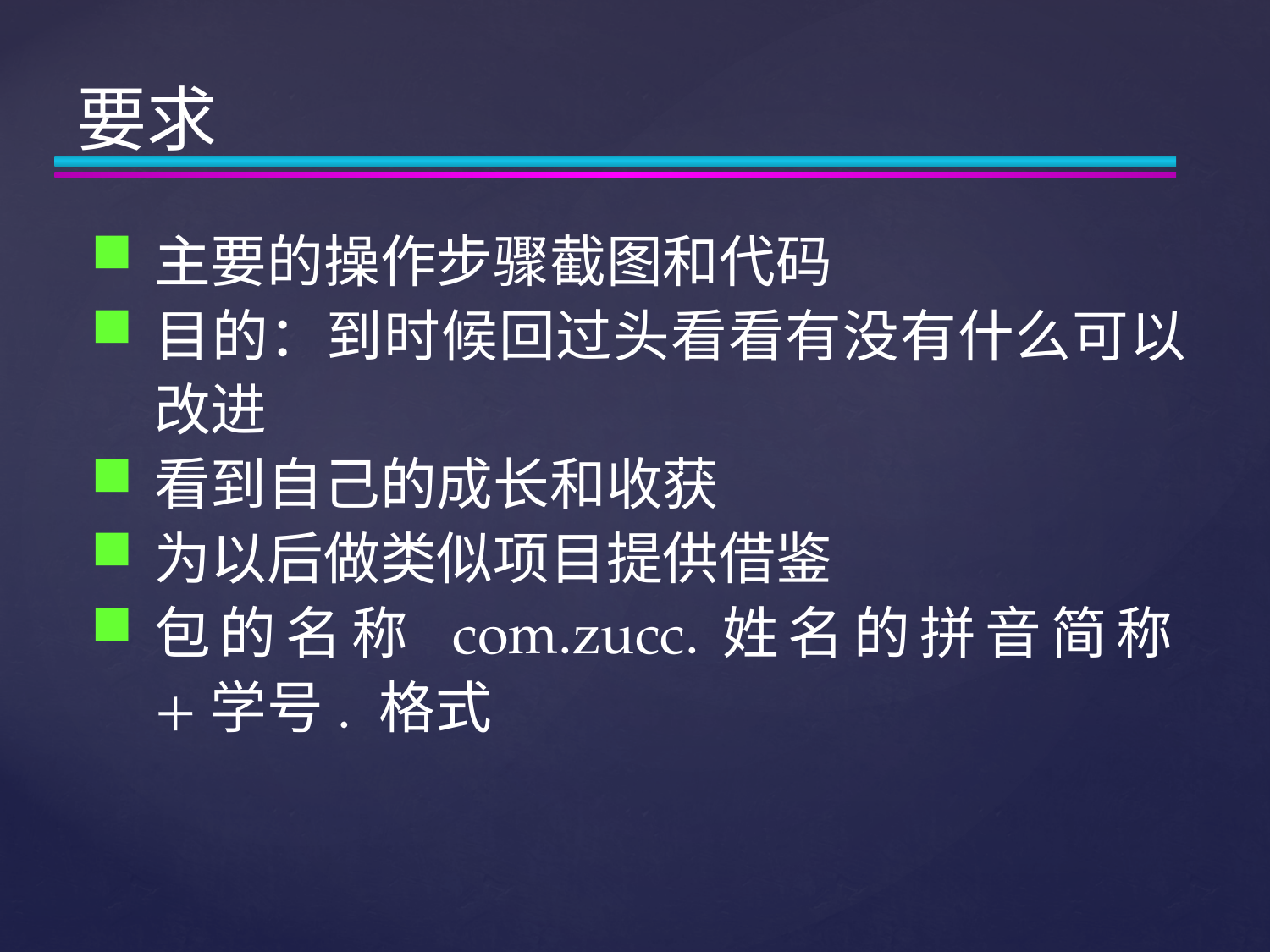

# 要求

主要的操作步骤截图和代码
目的：到时候回过头看看有没有什么可以改进
看到自己的成长和收获
为以后做类似项目提供借鉴
包的名称 com.zucc.姓名的拼音简称+学号. 格式